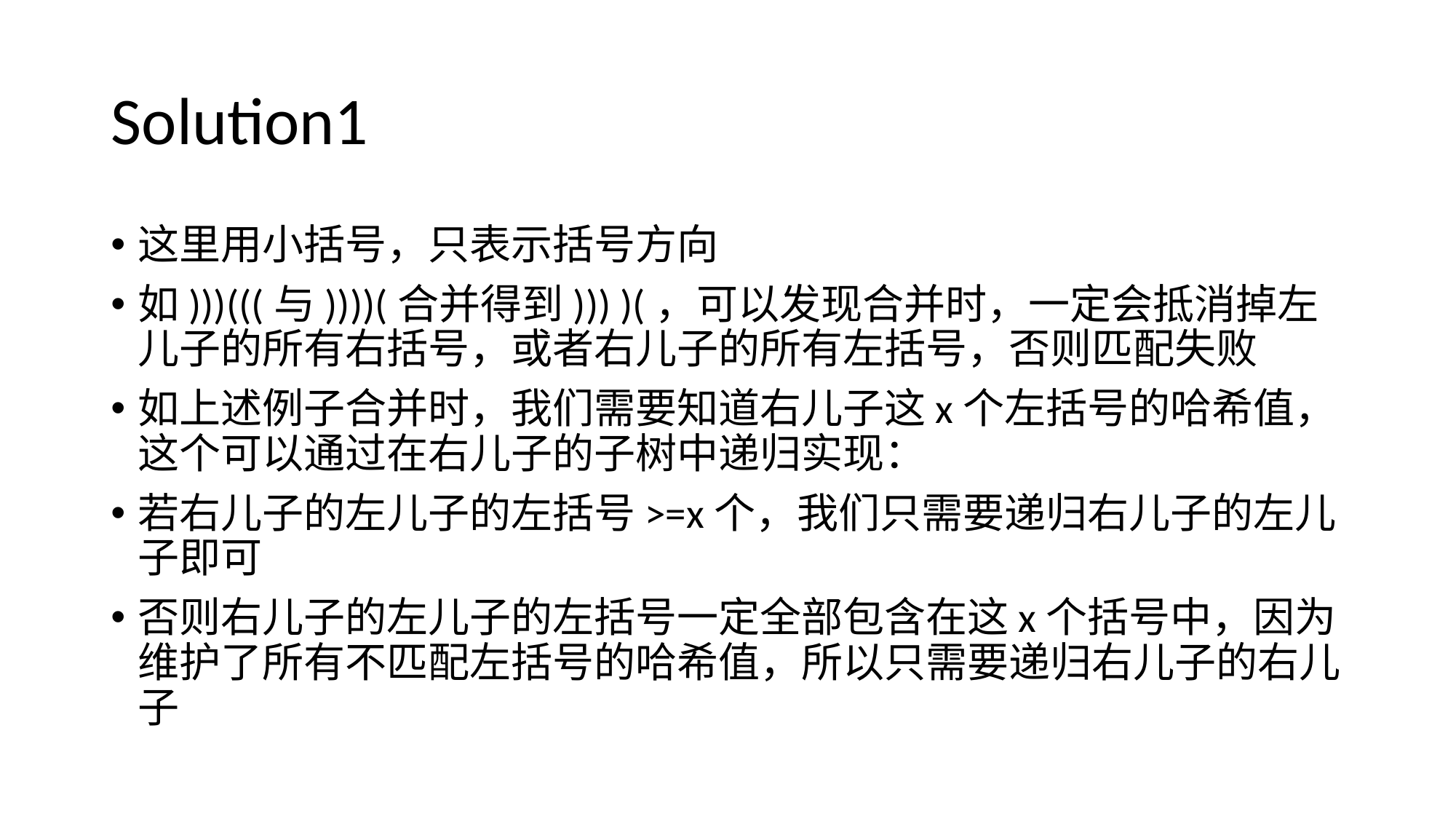

# Solution1
这里用小括号，只表示括号方向
如)))(((与))))(合并得到))) )(，可以发现合并时，一定会抵消掉左儿子的所有右括号，或者右儿子的所有左括号，否则匹配失败
如上述例子合并时，我们需要知道右儿子这x个左括号的哈希值，这个可以通过在右儿子的子树中递归实现：
若右儿子的左儿子的左括号>=x个，我们只需要递归右儿子的左儿子即可
否则右儿子的左儿子的左括号一定全部包含在这x个括号中，因为维护了所有不匹配左括号的哈希值，所以只需要递归右儿子的右儿子